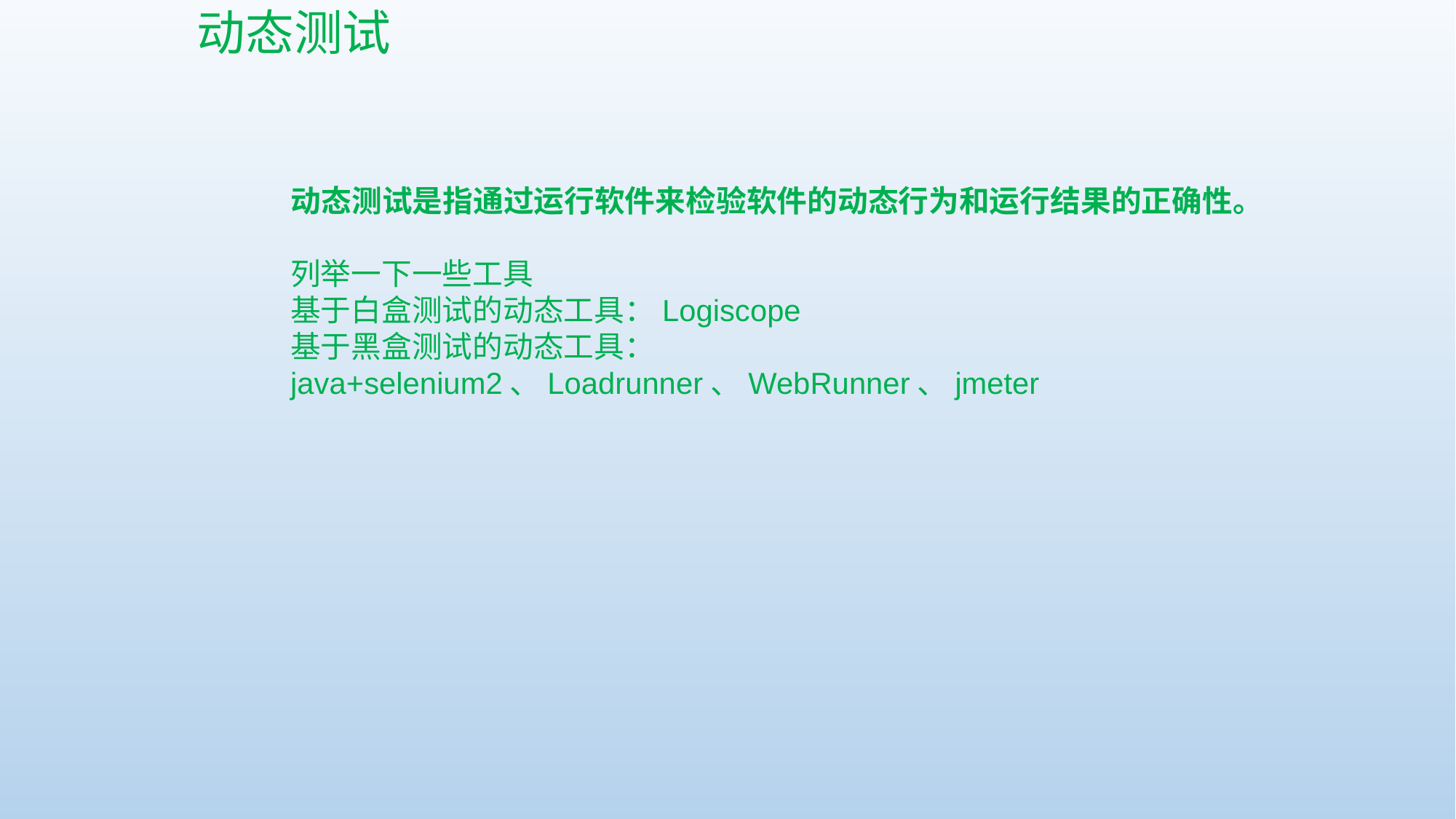

动态测试
动态测试是指通过运行软件来检验软件的动态行为和运行结果的正确性。

列举一下一些工具
基于白盒测试的动态工具：Logiscope
基于黑盒测试的动态工具：java+selenium2、Loadrunner、WebRunner、jmeter